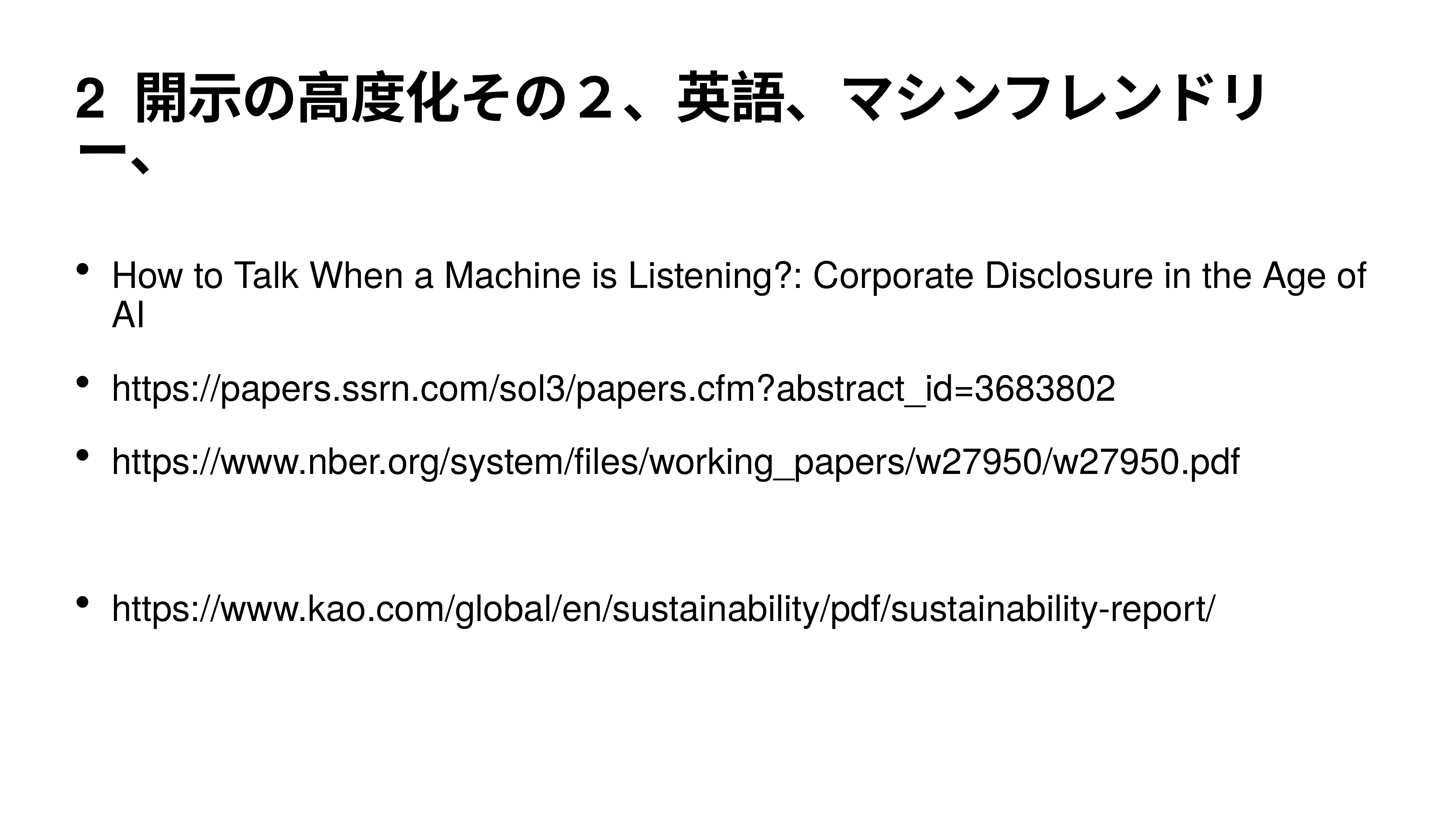

# 2 開示の高度化その２、英語、マシンフレンドリー、

How to Talk When a Machine is Listening?: Corporate Disclosure in the Age of AI
https://papers.ssrn.com/sol3/papers.cfm?abstract_id=3683802
https://www.nber.org/system/files/working_papers/w27950/w27950.pdf

https://www.kao.com/global/en/sustainability/pdf/sustainability-report/